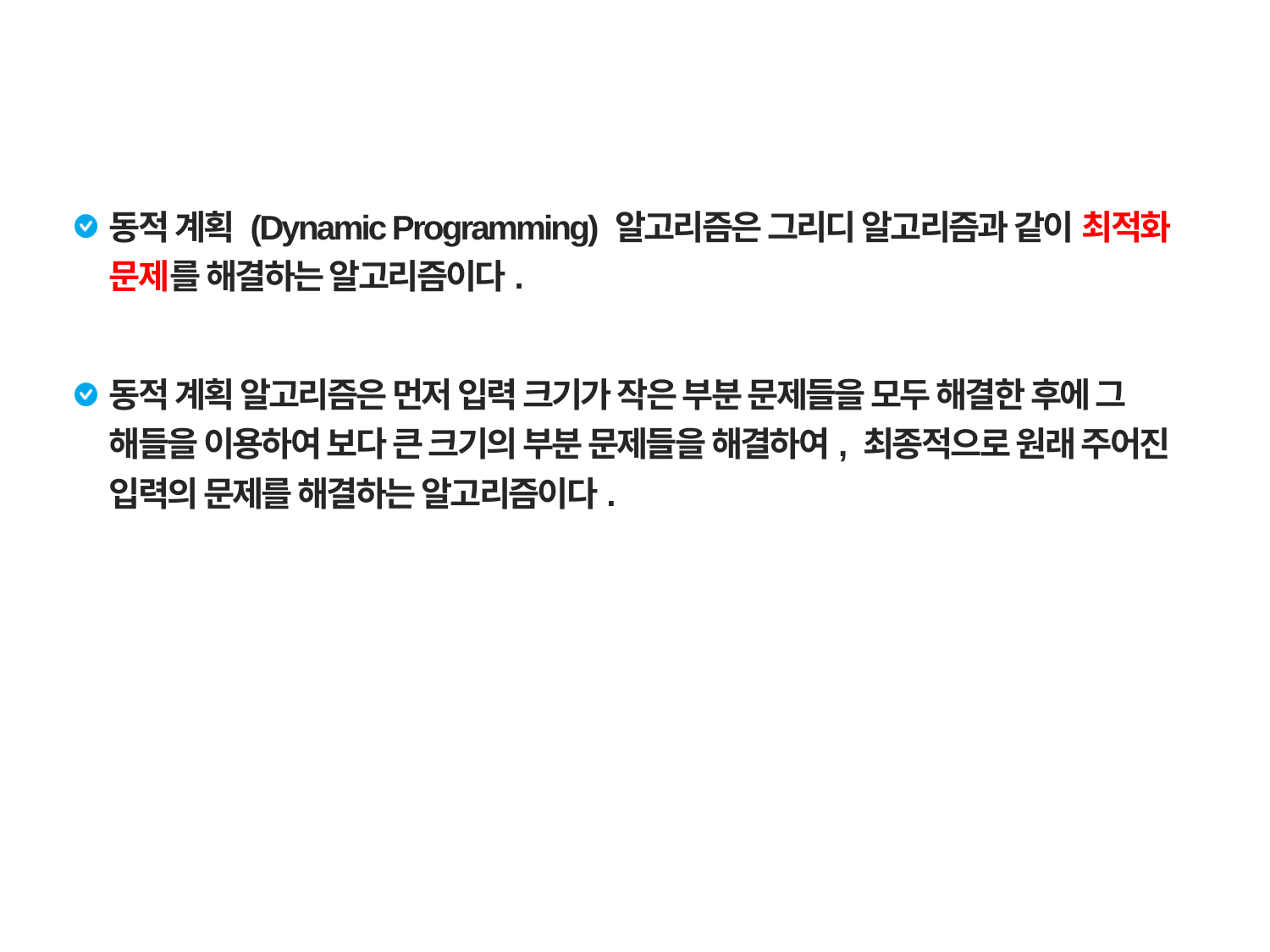

DP(Dynamic Programming)
동적 계획 (Dynamic Programming) 알고리즘은 그리디 알고리즘과 같이 최적화 문제를 해결하는 알고리즘이다.

동적 계획 알고리즘은 먼저 입력 크기가 작은 부분 문제들을 모두 해결한 후에 그 해들을 이용하여 보다 큰 크기의 부분 문제들을 해결하여, 최종적으로 원래 주어진 입력의 문제를 해결하는 알고리즘이다.